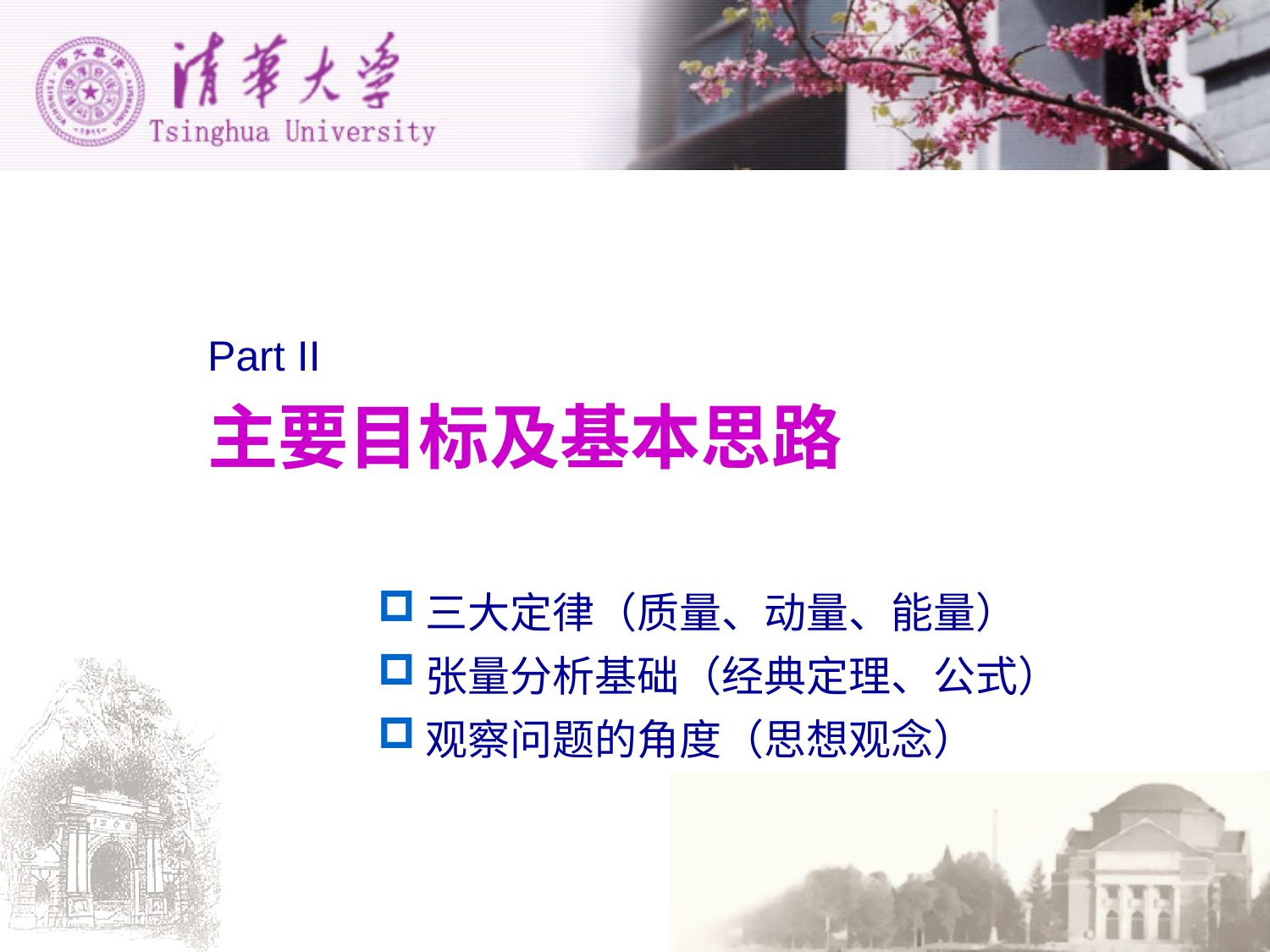

Part II
# 主要目标及基本思路
三大定律（质量、动量、能量）
张量分析基础（经典定理、公式）
观察问题的角度（思想观念）